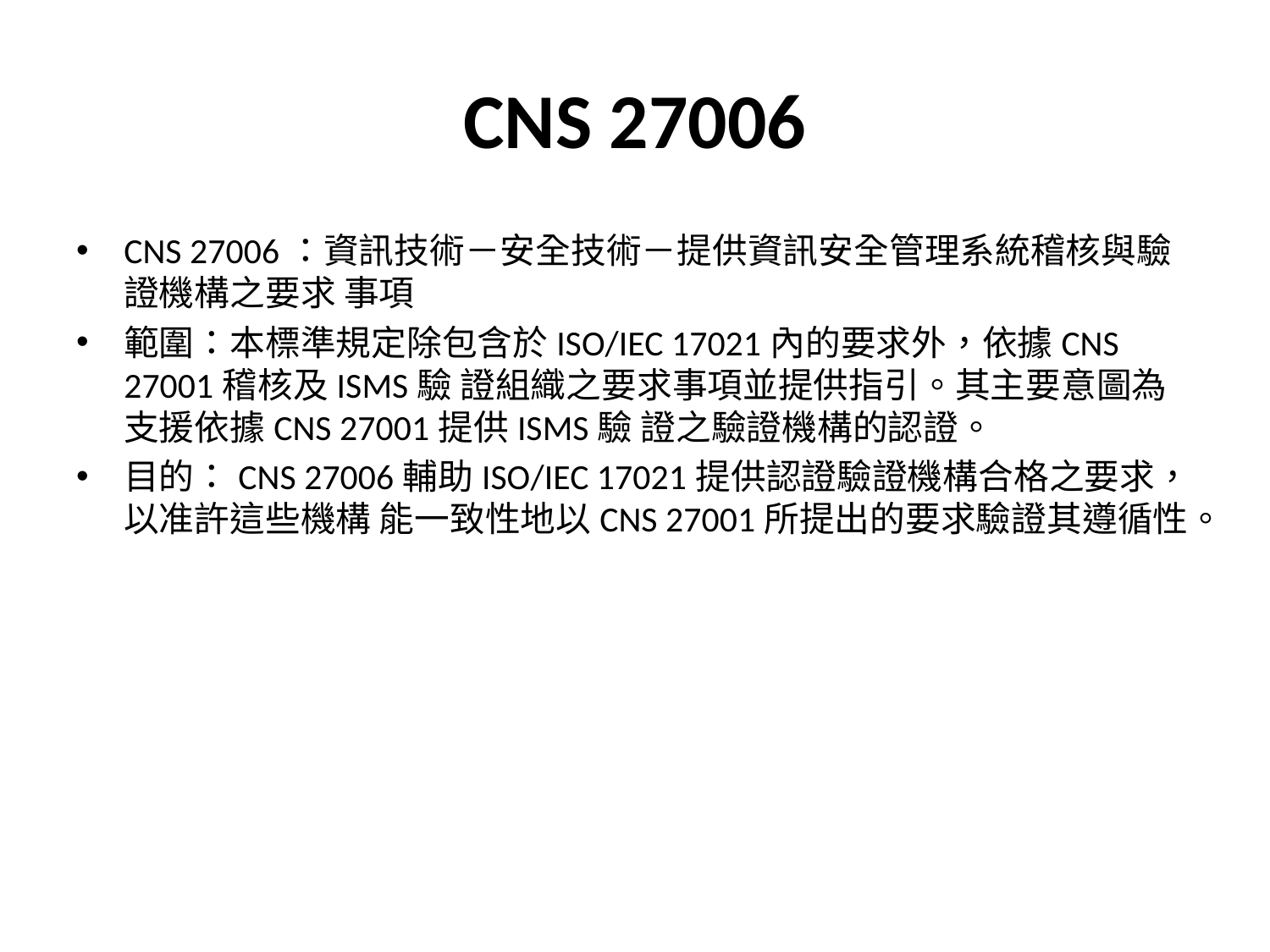

# CNS 27006
CNS 27006：資訊技術－安全技術－提供資訊安全管理系統稽核與驗證機構之要求 事項
範圍：本標準規定除包含於ISO/IEC 17021內的要求外，依據CNS 27001稽核及ISMS驗 證組織之要求事項並提供指引。其主要意圖為支援依據CNS 27001提供ISMS驗 證之驗證機構的認證。
目的：CNS 27006輔助ISO/IEC 17021提供認證驗證機構合格之要求，以准許這些機構 能一致性地以CNS 27001所提出的要求驗證其遵循性。